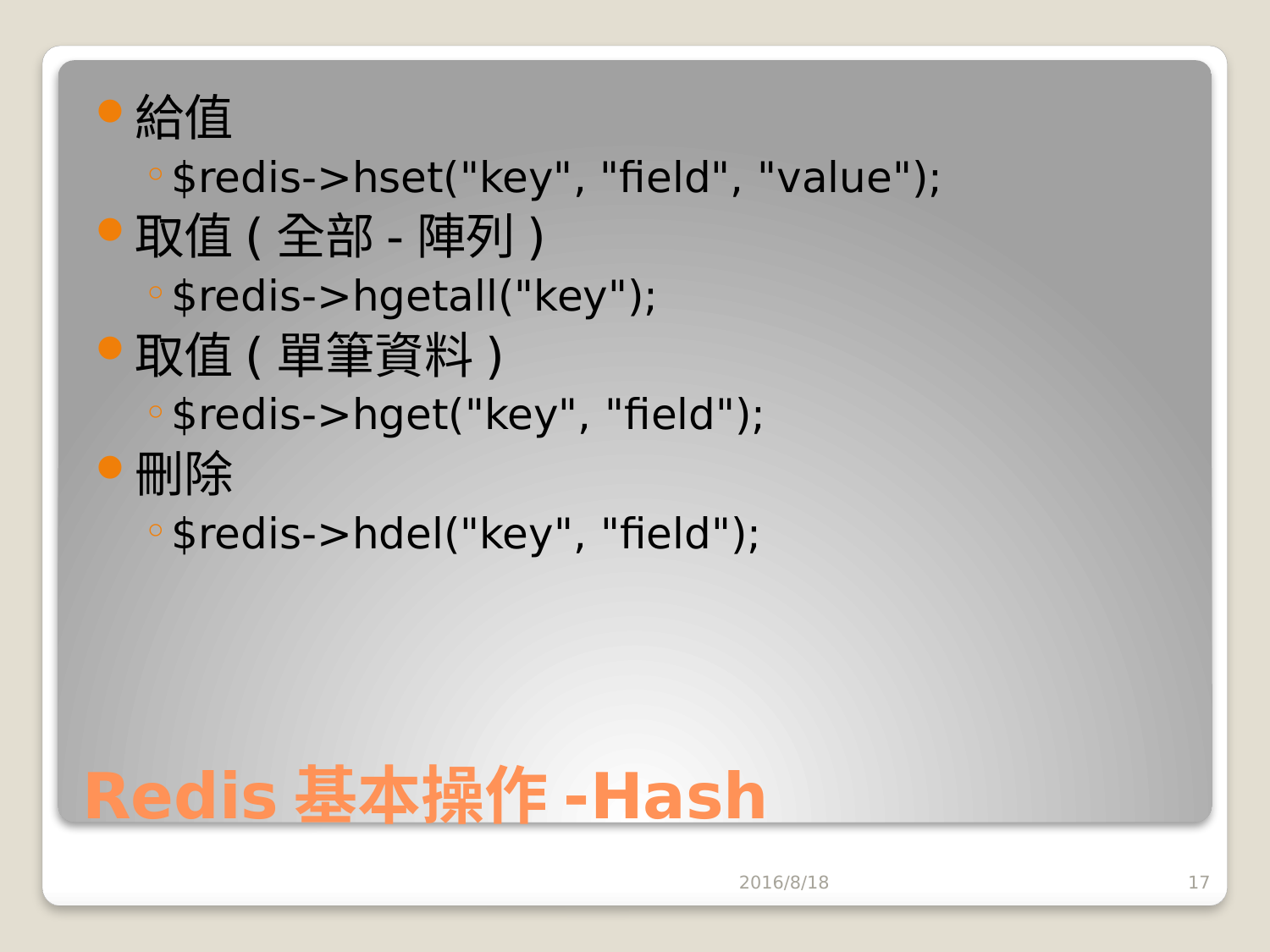

給值
$redis->hset("key", "field", "value");
取值(全部-陣列)
$redis->hgetall("key");
取值(單筆資料)
$redis->hget("key", "field");
刪除
$redis->hdel("key", "field");
# Redis基本操作-Hash
2016/8/18
17